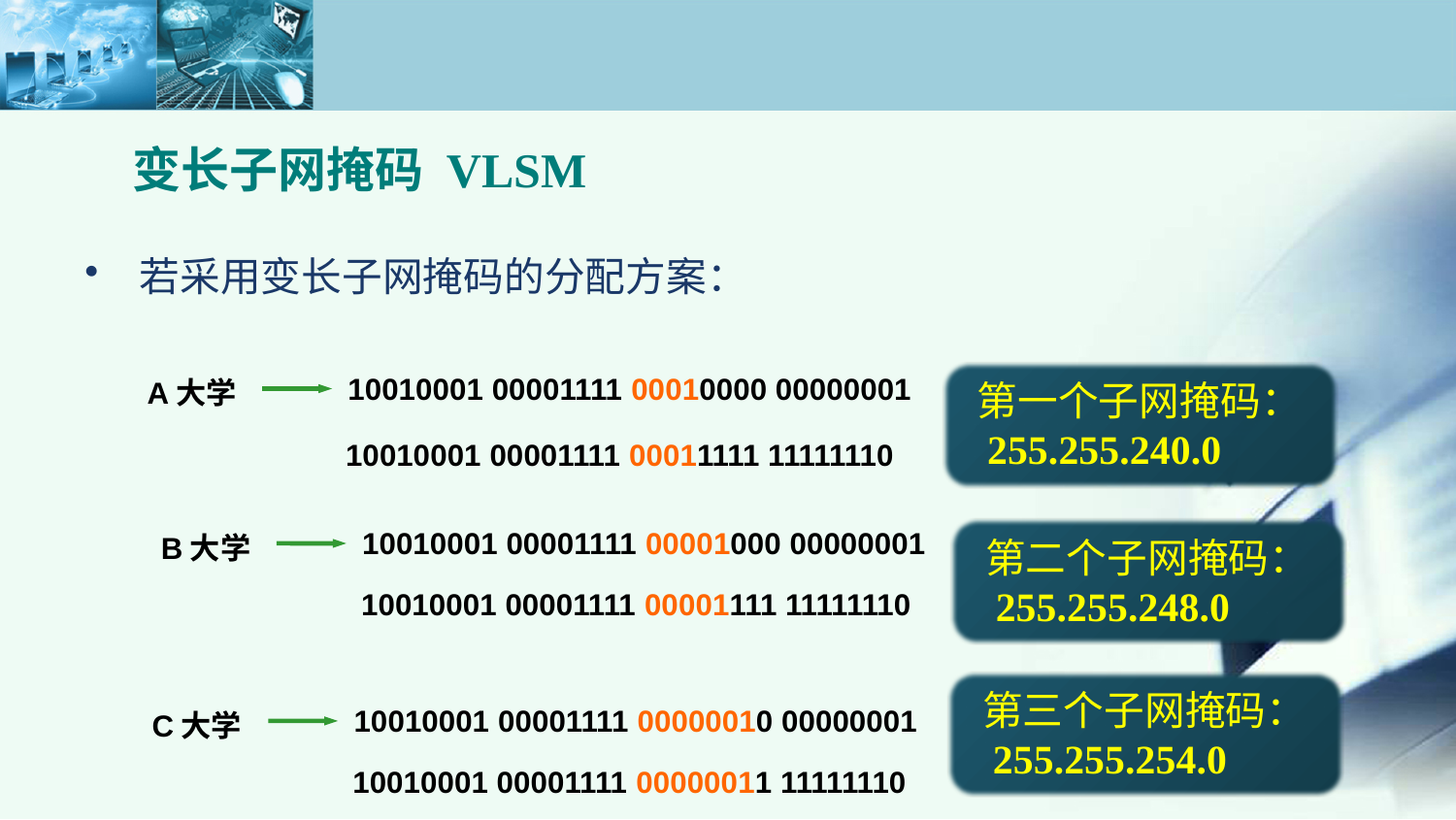

变长子网掩码 VLSM
若采用变长子网掩码的分配方案：

10010001 00001111 00010000 00000001
第一个子网掩码：
 255.255.240.0
A大学

10010001 00001111 00011111 11111110
10010001 00001111 00001000 00000001
第二个子网掩码：
 255.255.248.0
B大学

10010001 00001111 00001111 11111110
第三个子网掩码：
 255.255.254.0
10010001 00001111 00000010 00000001
C大学

10010001 00001111 00000011 11111110